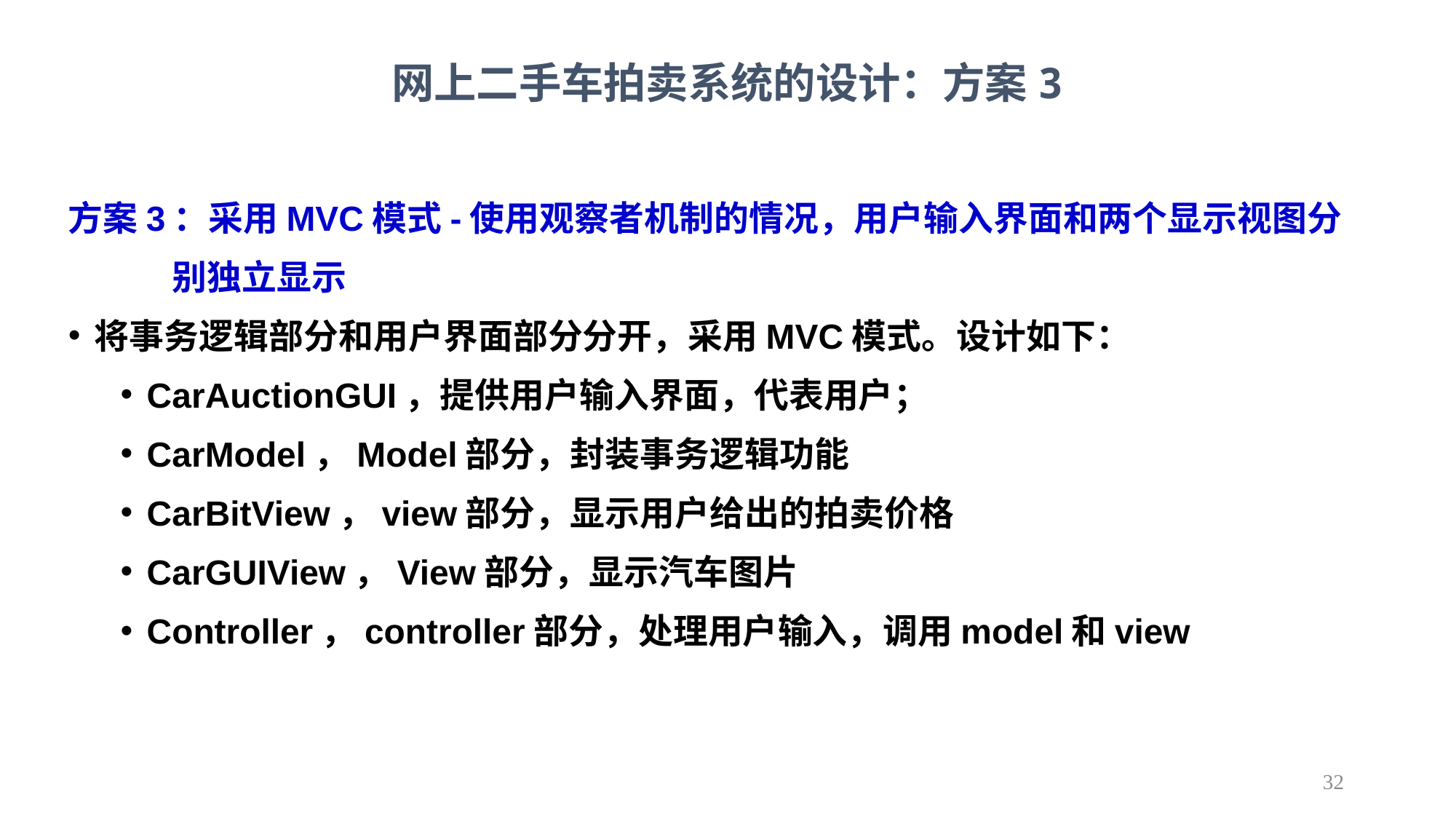

网上二手车拍卖系统的设计：方案3
方案3：采用MVC模式-使用观察者机制的情况，用户输入界面和两个显示视图分
            别独立显示
将事务逻辑部分和用户界面部分分开，采用MVC模式。设计如下：
CarAuctionGUI，提供用户输入界面，代表用户；
CarModel，Model部分，封装事务逻辑功能
CarBitView，view部分，显示用户给出的拍卖价格
CarGUIView，View部分，显示汽车图片
Controller，controller部分，处理用户输入，调用model和view
32